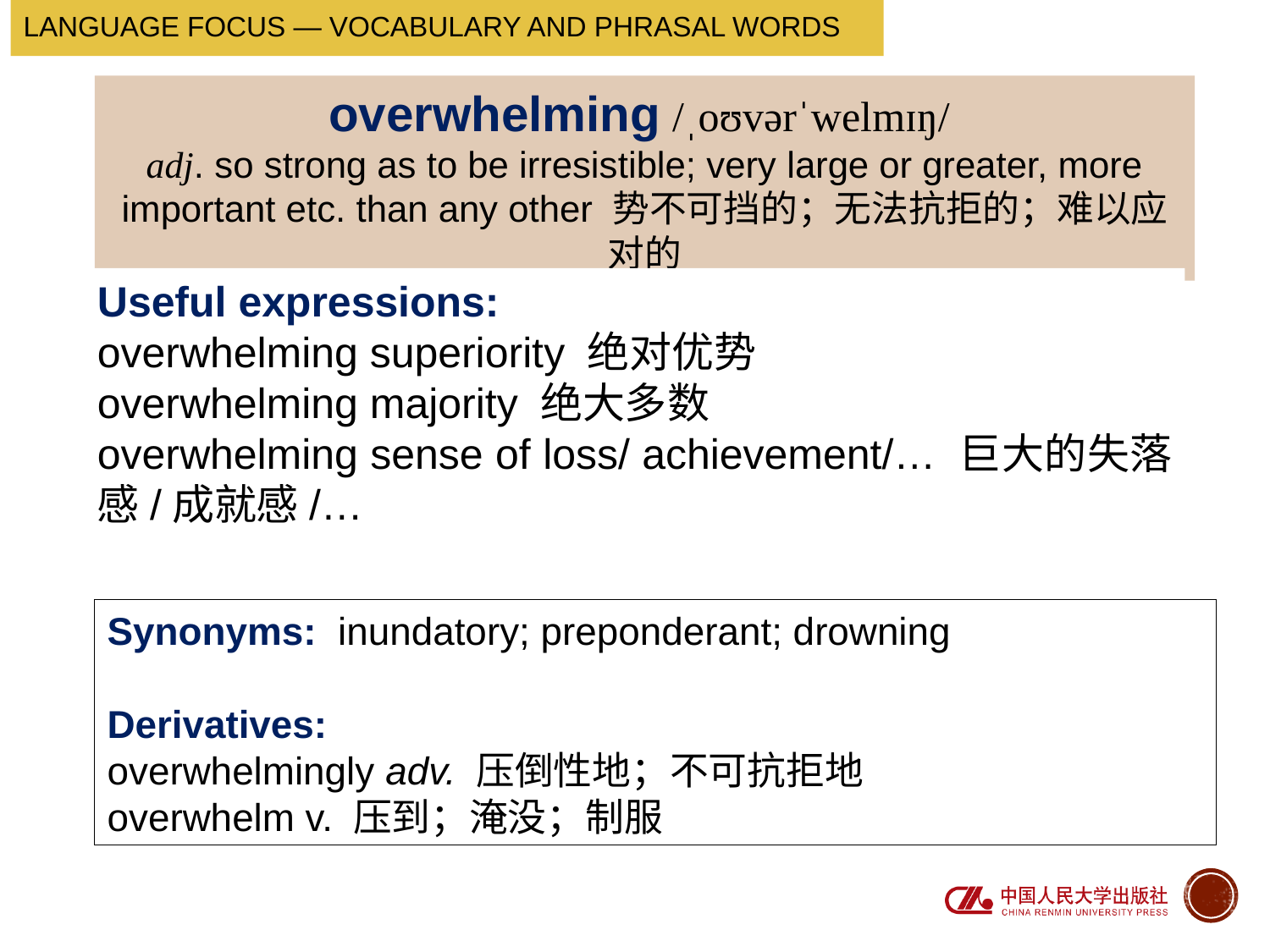

Language Focus — Vocabulary and Phrasal words
overwhelming /ˌoʊvərˈwelmɪŋ/
adj. so strong as to be irresistible; very large or greater, more important etc. than any other 势不可挡的；无法抗拒的；难以应对的
Useful expressions:
overwhelming superiority 绝对优势
overwhelming majority 绝大多数
overwhelming sense of loss/ achievement/… 巨大的失落感/成就感/…

Synonyms:  inundatory; preponderant; drowning

Derivatives:
overwhelmingly adv. 压倒性地；不可抗拒地
overwhelm v. 压到；淹没；制服